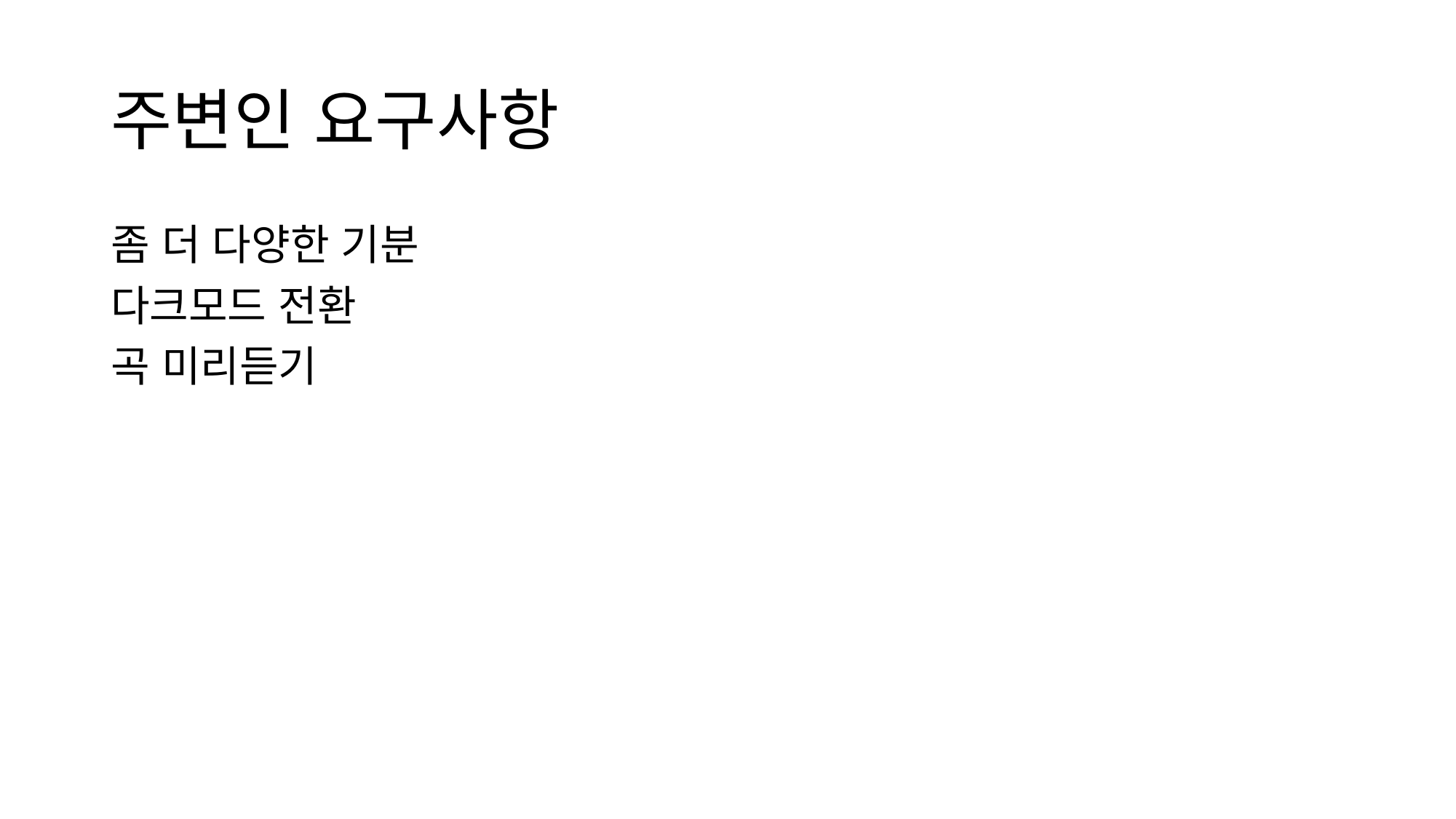

# 주변인 요구사항
좀 더 다양한 기분
다크모드 전환
곡 미리듣기